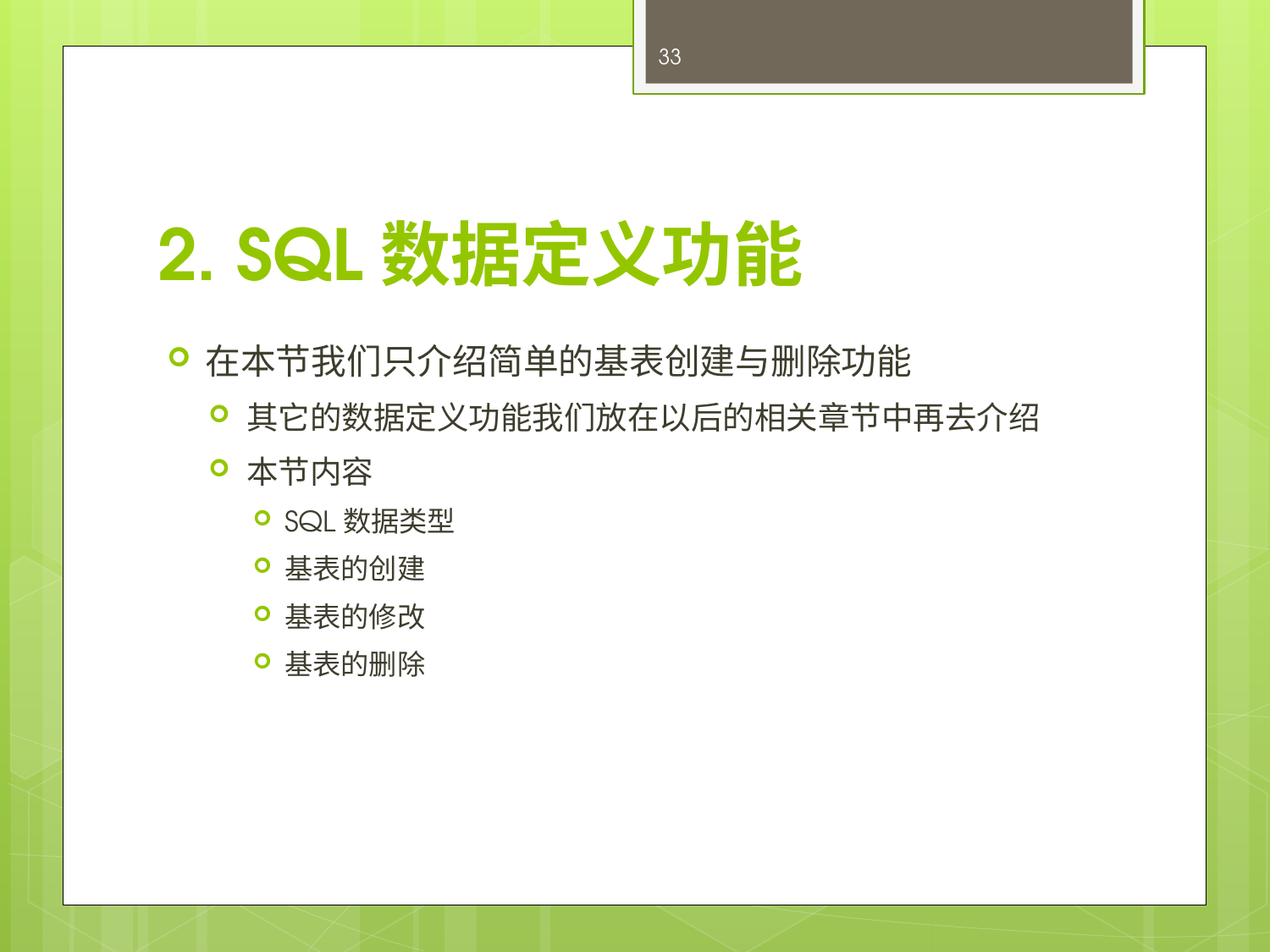

33
# 2. SQL数据定义功能
在本节我们只介绍简单的基表创建与删除功能
其它的数据定义功能我们放在以后的相关章节中再去介绍
本节内容
SQL数据类型
基表的创建
基表的修改
基表的删除